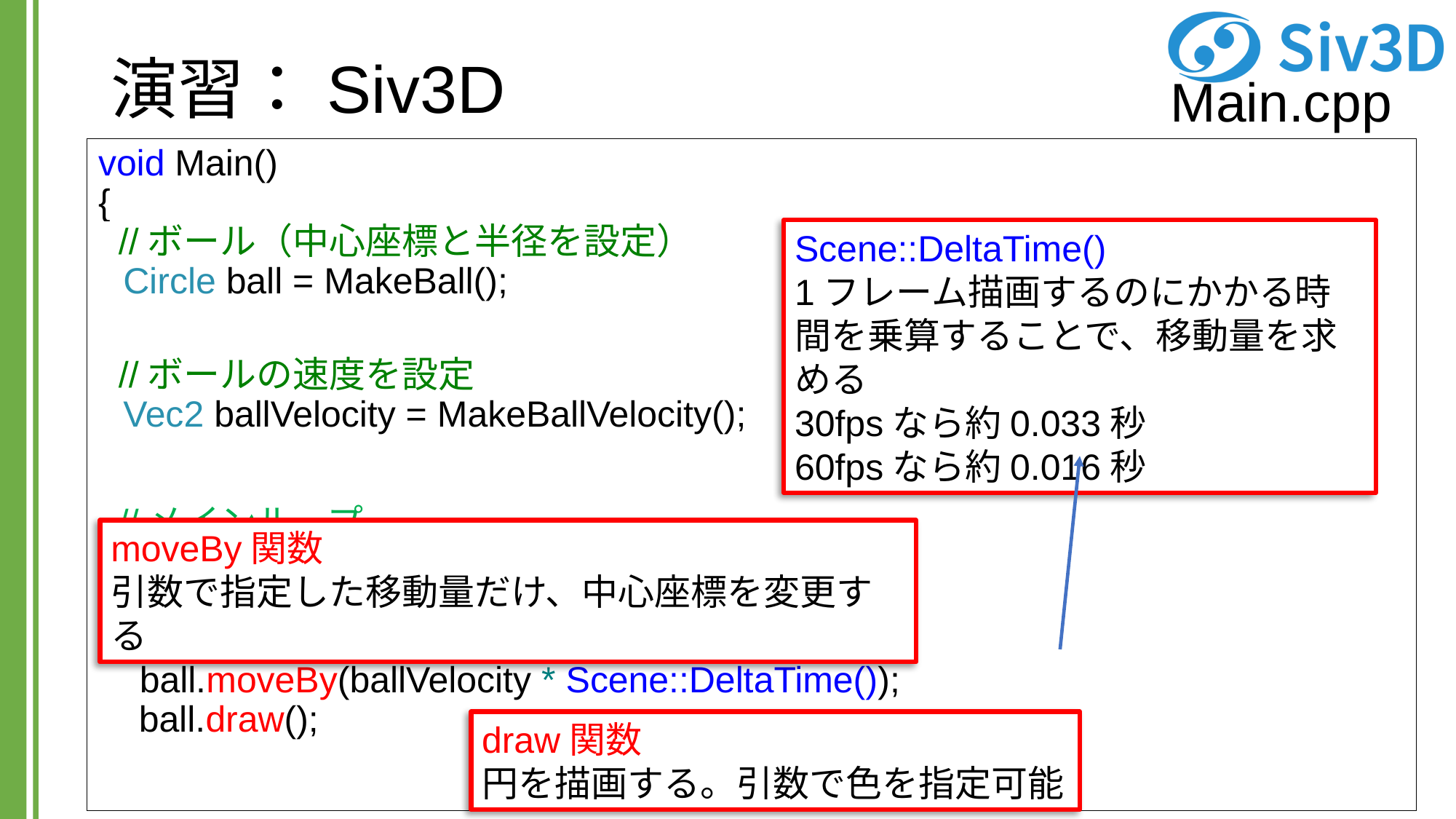

# 演習：Siv3D
Main.cpp
void Main()
{
  //ボール（中心座標と半径を設定）
  Circle ball = MakeBall();
  //ボールの速度を設定
  Vec2 ballVelocity = MakeBallVelocity();

  //メインループ
  while (System::Update())
  {
    // ボールの座標を移動して描画
    ball.moveBy(ballVelocity * Scene::DeltaTime());
    ball.draw();
Scene::DeltaTime()
1フレーム描画するのにかかる時間を乗算することで、移動量を求める
30fpsなら約0.033秒
60fpsなら約0.016秒
moveBy関数
引数で指定した移動量だけ、中心座標を変更する
draw関数
円を描画する。引数で色を指定可能